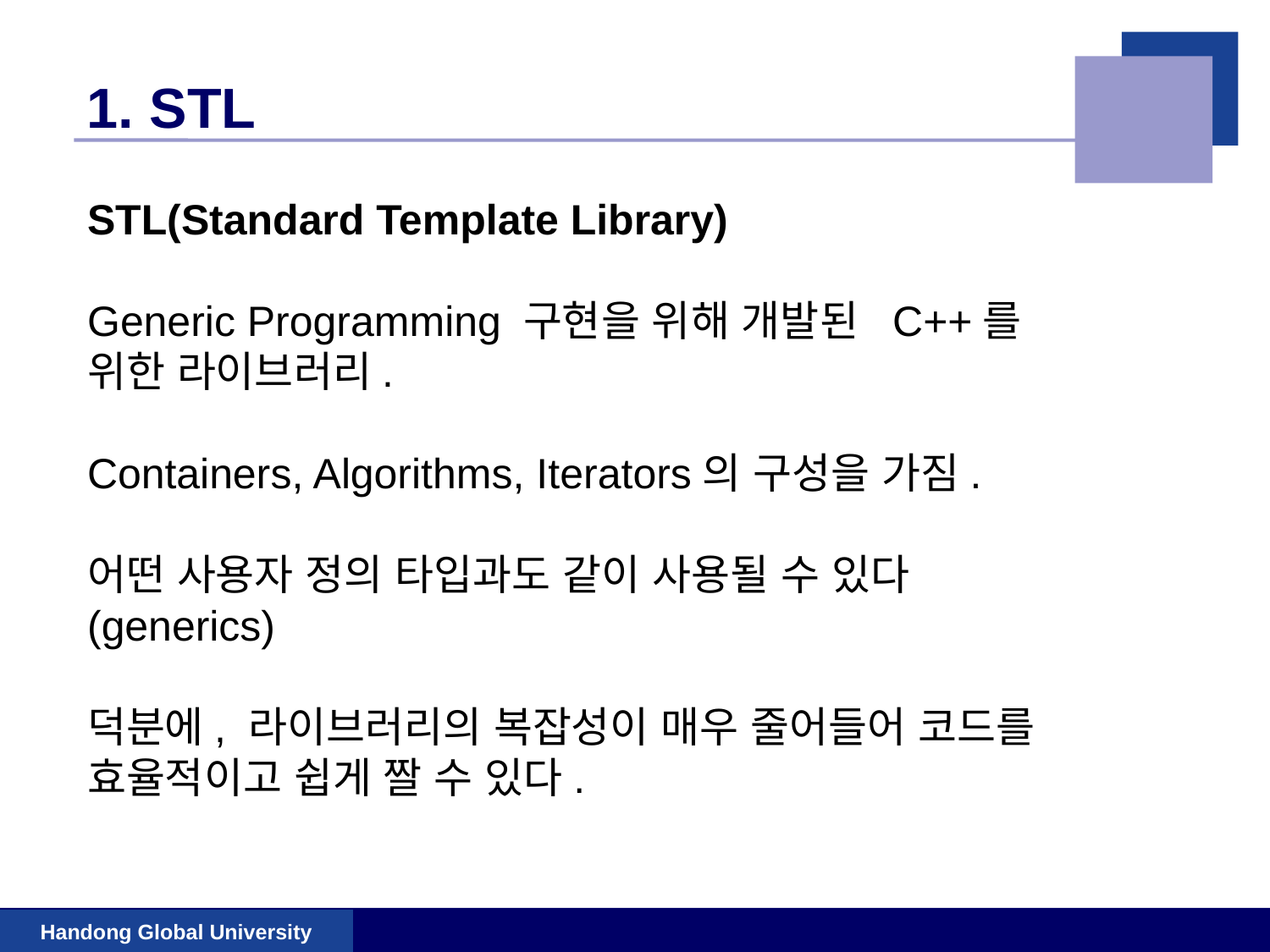

# 1. STL
STL(Standard Template Library)

Generic Programming 구현을 위해 개발된  C++를 위한 라이브러리.

Containers, Algorithms, Iterators의 구성을 가짐.

어떤 사용자 정의 타입과도 같이 사용될 수 있다(generics)

덕분에, 라이브러리의 복잡성이 매우 줄어들어 코드를 효율적이고 쉽게 짤 수 있다.